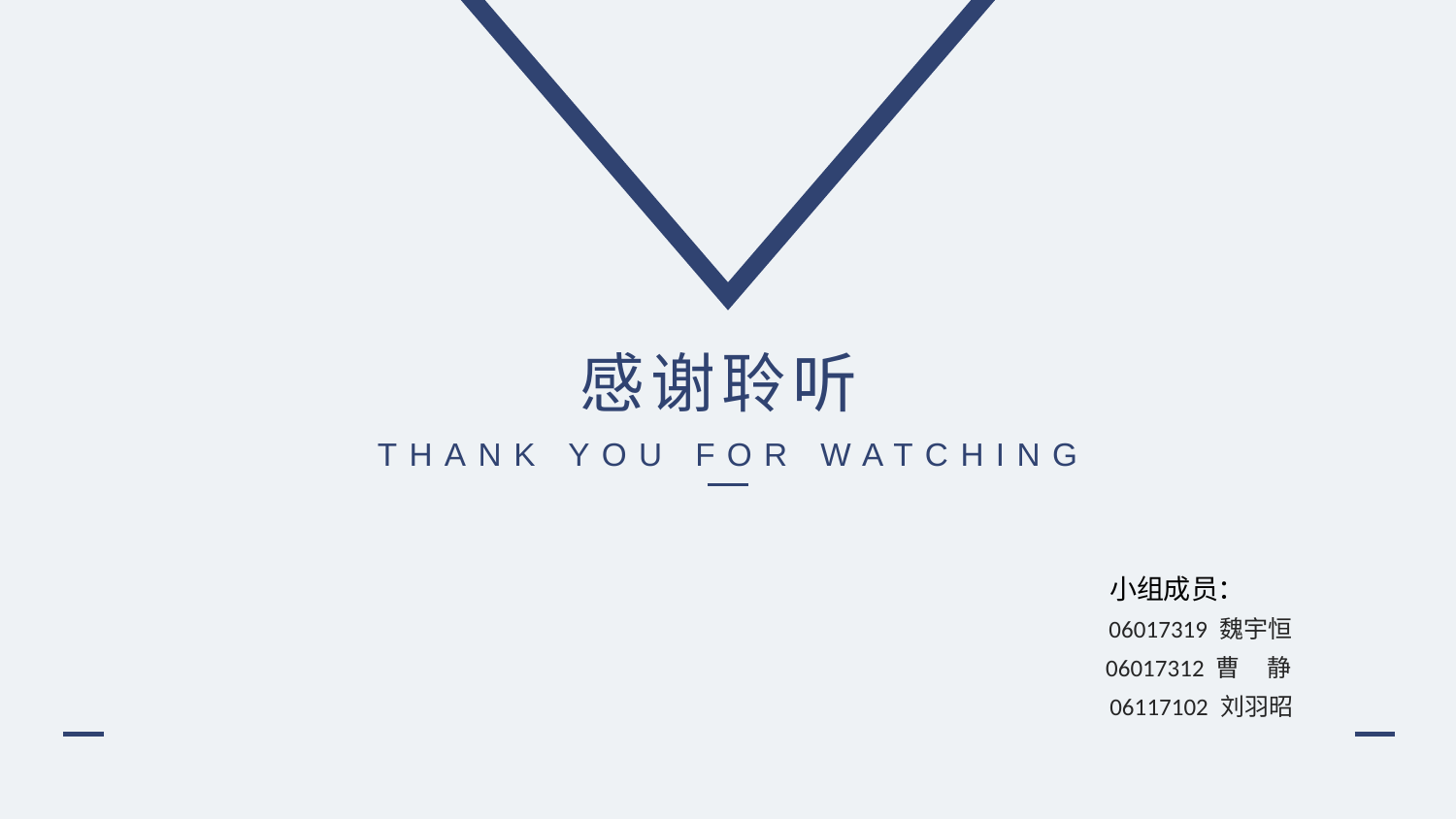

感谢聆听
THANK YOU FOR WATCHING
小组成员：
06017319 魏宇恒
06017312 曹     静
06117102 刘羽昭